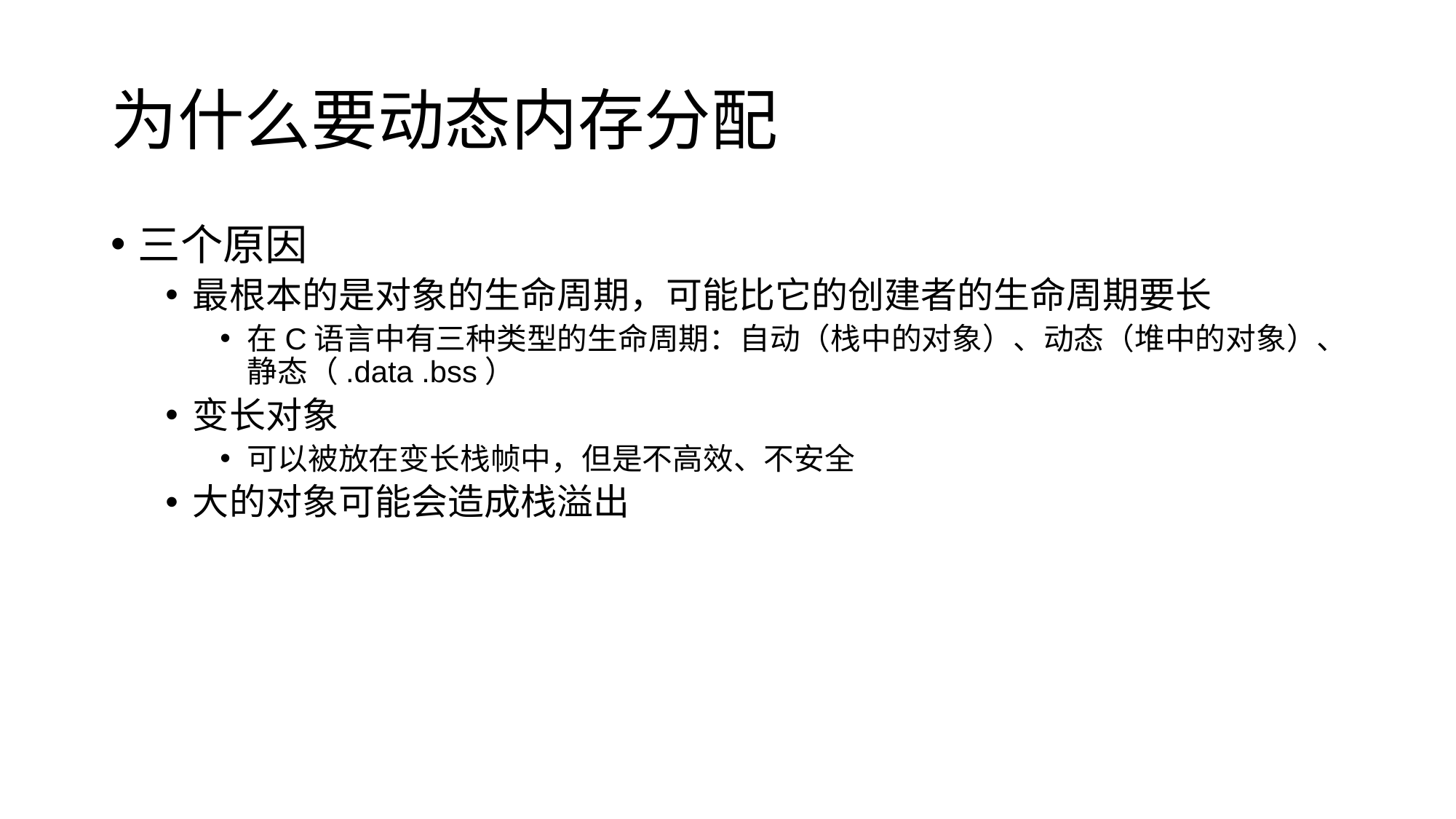

# 为什么要动态内存分配
三个原因
最根本的是对象的生命周期，可能比它的创建者的生命周期要长
在C语言中有三种类型的生命周期：自动（栈中的对象）、动态（堆中的对象）、静态（.data .bss）
变长对象
可以被放在变长栈帧中，但是不高效、不安全
大的对象可能会造成栈溢出